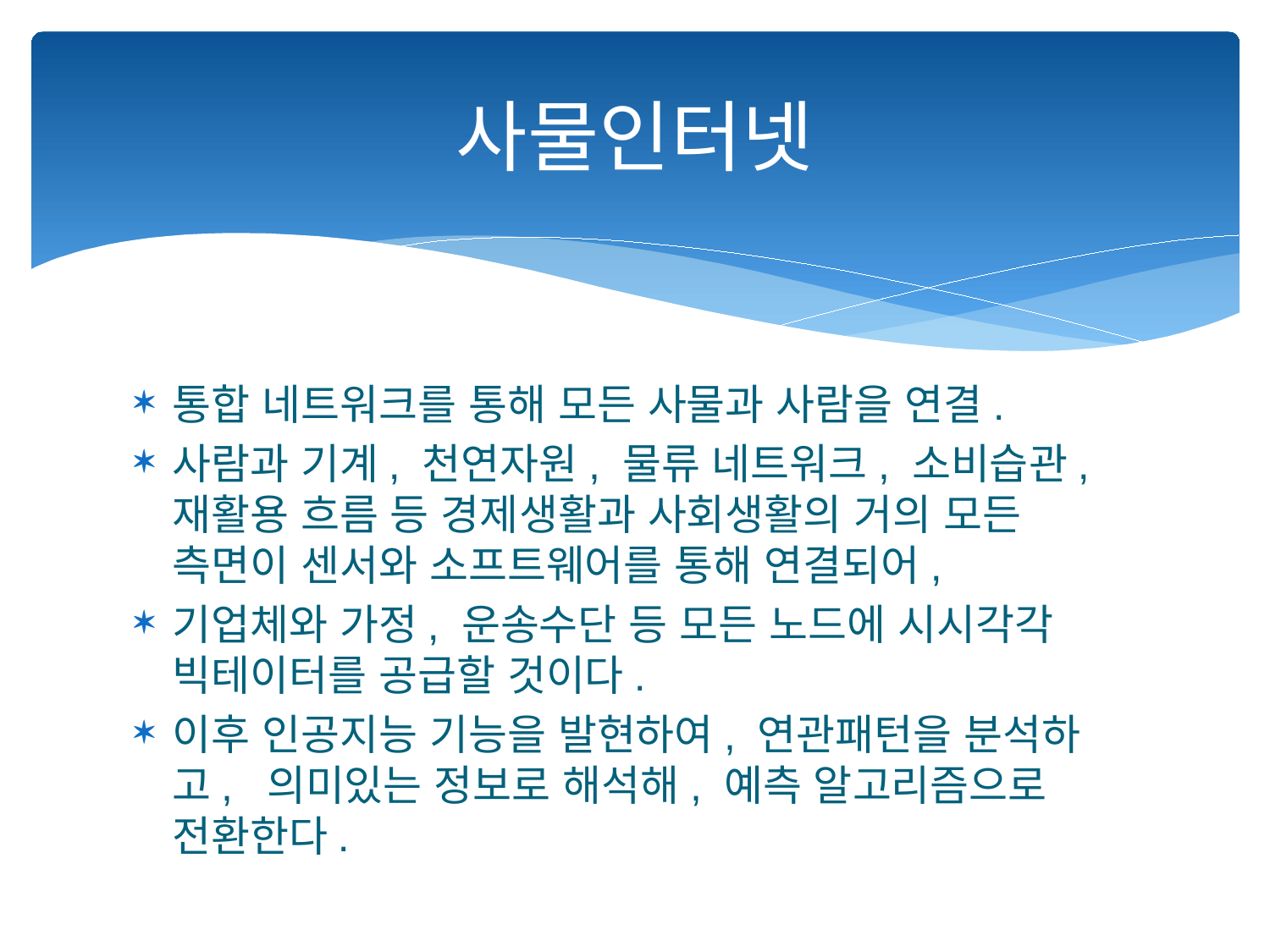

# 사물인터넷
통합 네트워크를 통해 모든 사물과 사람을 연결.
사람과 기계, 천연자원, 물류 네트워크, 소비습관, 재활용 흐름 등 경제생활과 사회생활의 거의 모든 측면이 센서와 소프트웨어를 통해 연결되어,
기업체와 가정, 운송수단 등 모든 노드에 시시각각 빅테이터를 공급할 것이다.
이후 인공지능 기능을 발현하여, 연관패턴을 분석하고,  의미있는 정보로 해석해, 예측 알고리즘으로 전환한다.